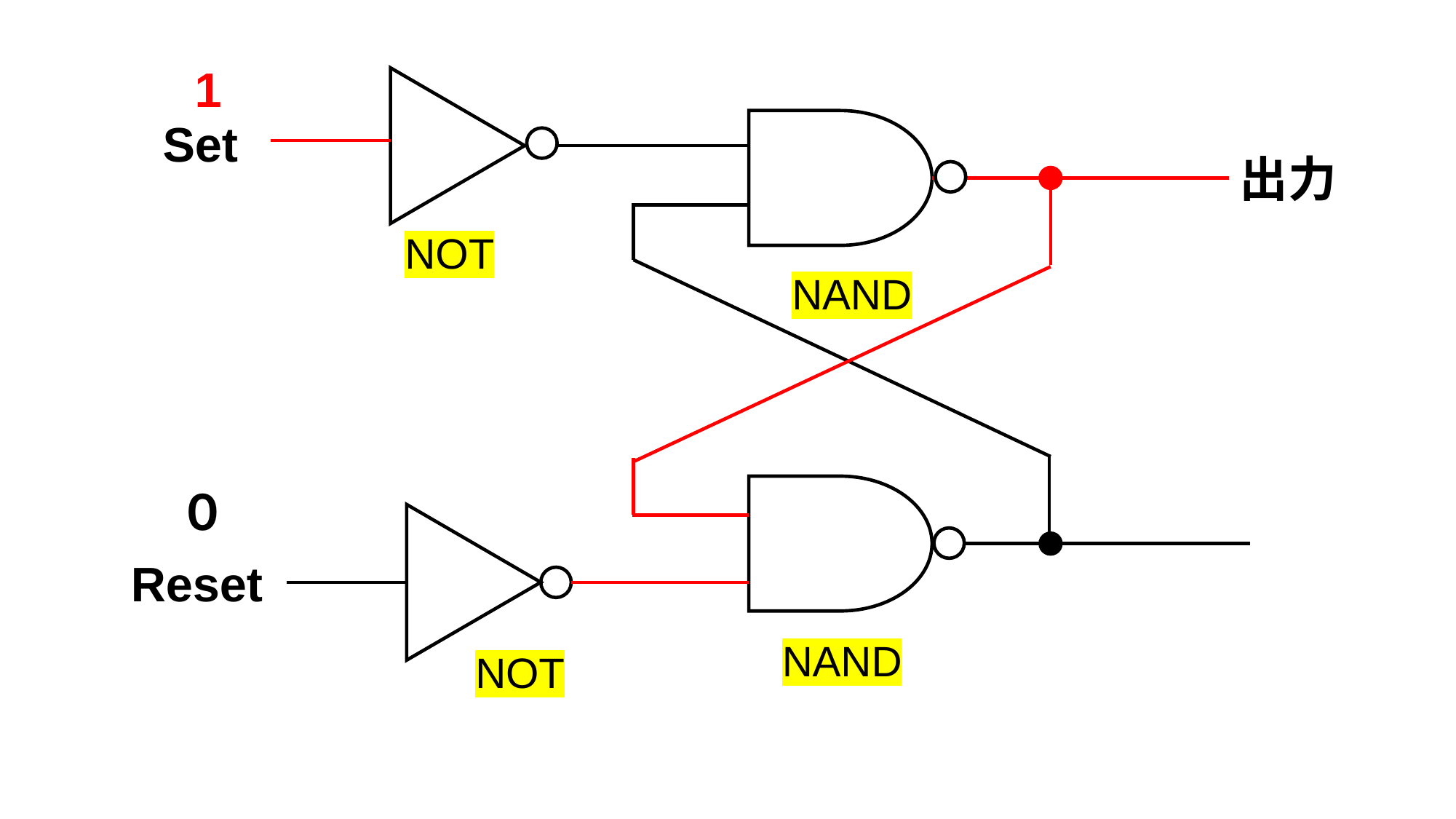

1

Set

出力

NOT
NAND

０

Reset
NAND
NOT